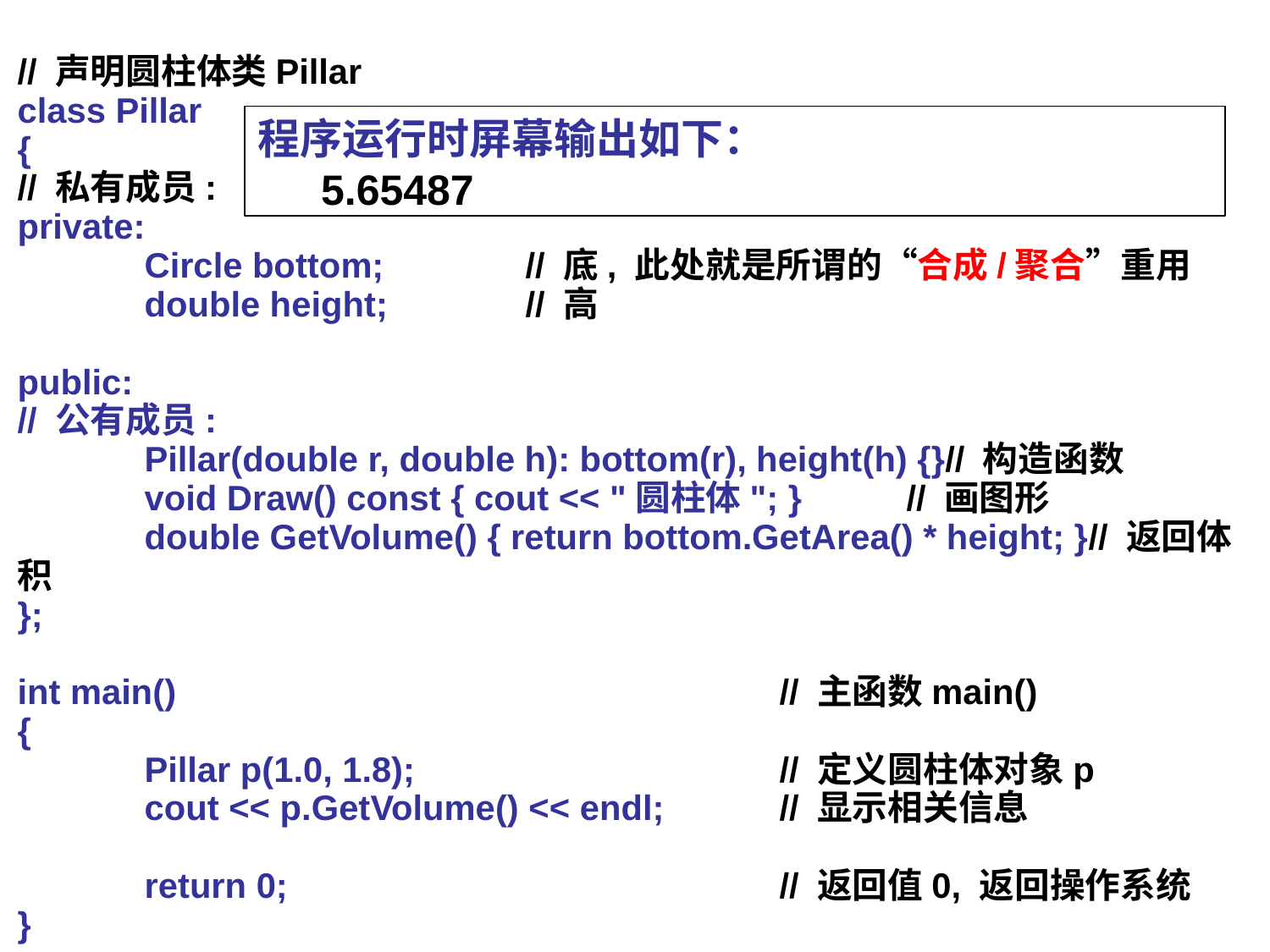

// 声明圆柱体类Pillar
class Pillar
{
// 私有成员:
private:
	Circle bottom;		// 底, 此处就是所谓的“合成/聚合”重用
	double height;		// 高

public:
// 公有成员:
	Pillar(double r, double h): bottom(r), height(h) {}// 构造函数
	void Draw() const { cout << "圆柱体"; }	// 画图形
	double GetVolume() { return bottom.GetArea() * height; }// 返回体积
};

int main()					// 主函数main()
{
	Pillar p(1.0, 1.8);			// 定义圆柱体对象p
	cout << p.GetVolume() << endl;	// 显示相关信息

	return 0;                    			// 返回值0, 返回操作系统
}
程序运行时屏幕输出如下：
5.65487